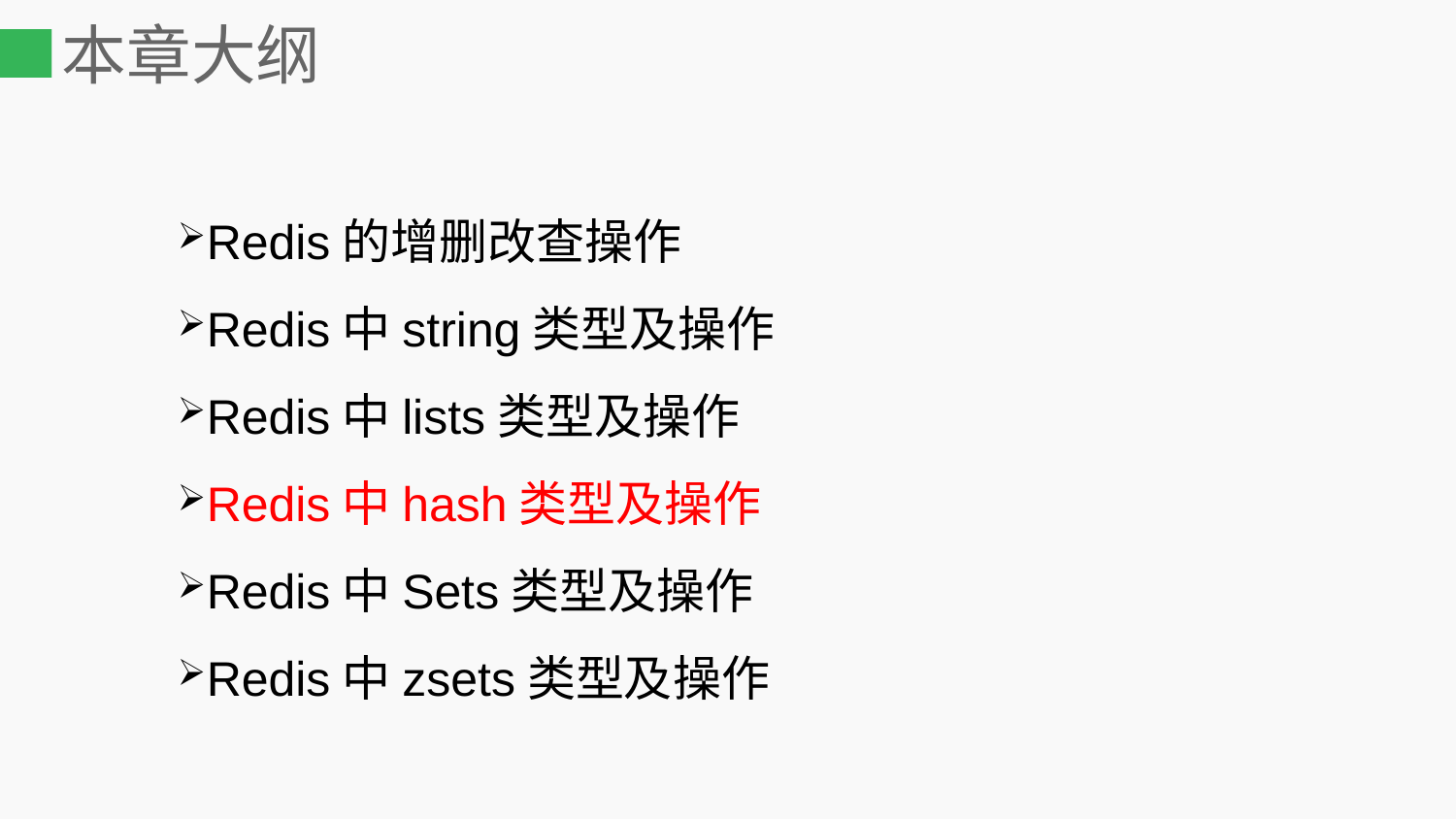

# 本章大纲
Redis的增删改查操作
Redis中string类型及操作
Redis中lists类型及操作
Redis中hash类型及操作
Redis中Sets类型及操作
Redis中zsets类型及操作